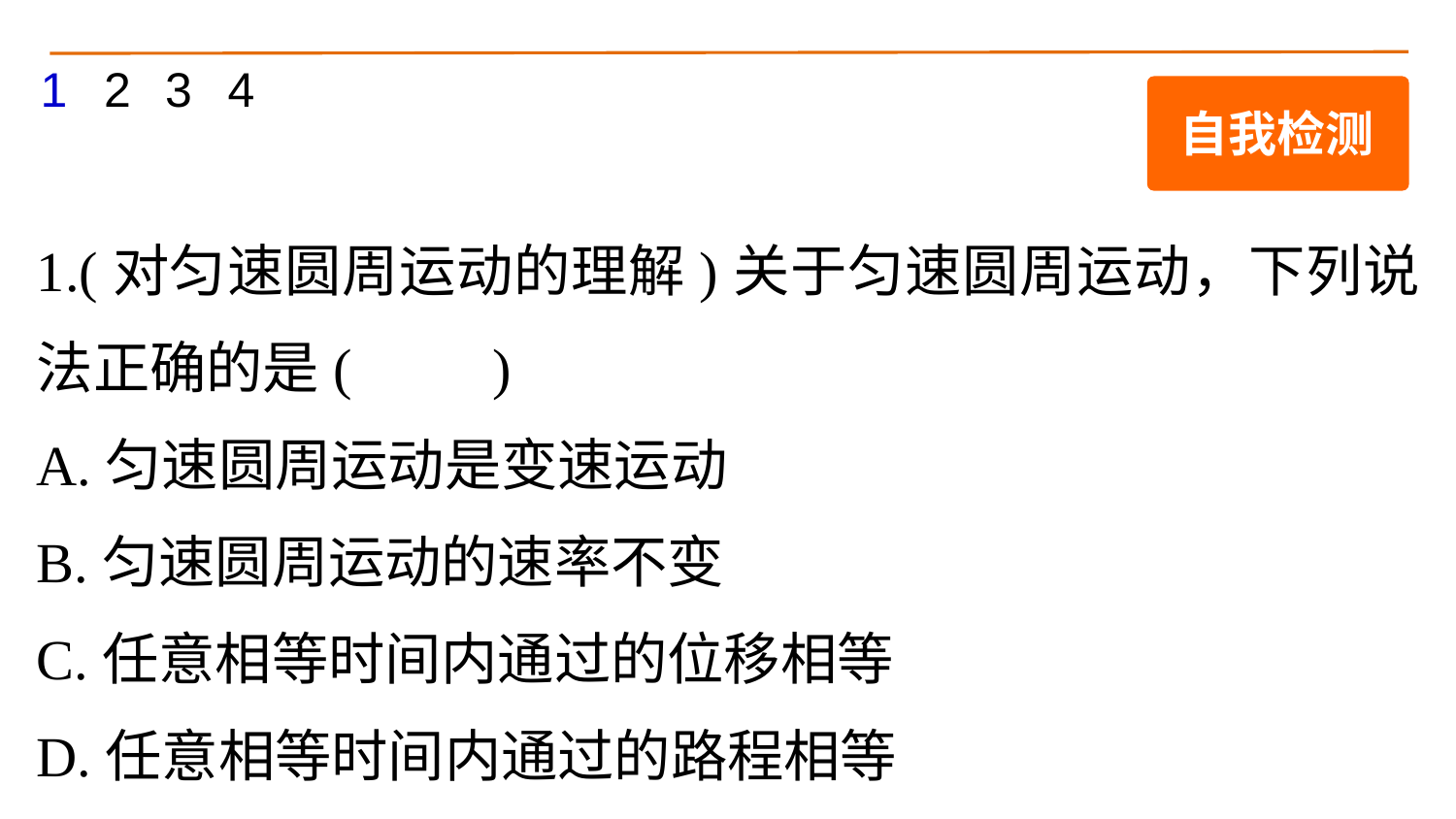

1
2
3
4

自我检测
1.(对匀速圆周运动的理解)关于匀速圆周运动，下列说法正确的是(　　)
A.匀速圆周运动是变速运动
B.匀速圆周运动的速率不变
C.任意相等时间内通过的位移相等
D.任意相等时间内通过的路程相等